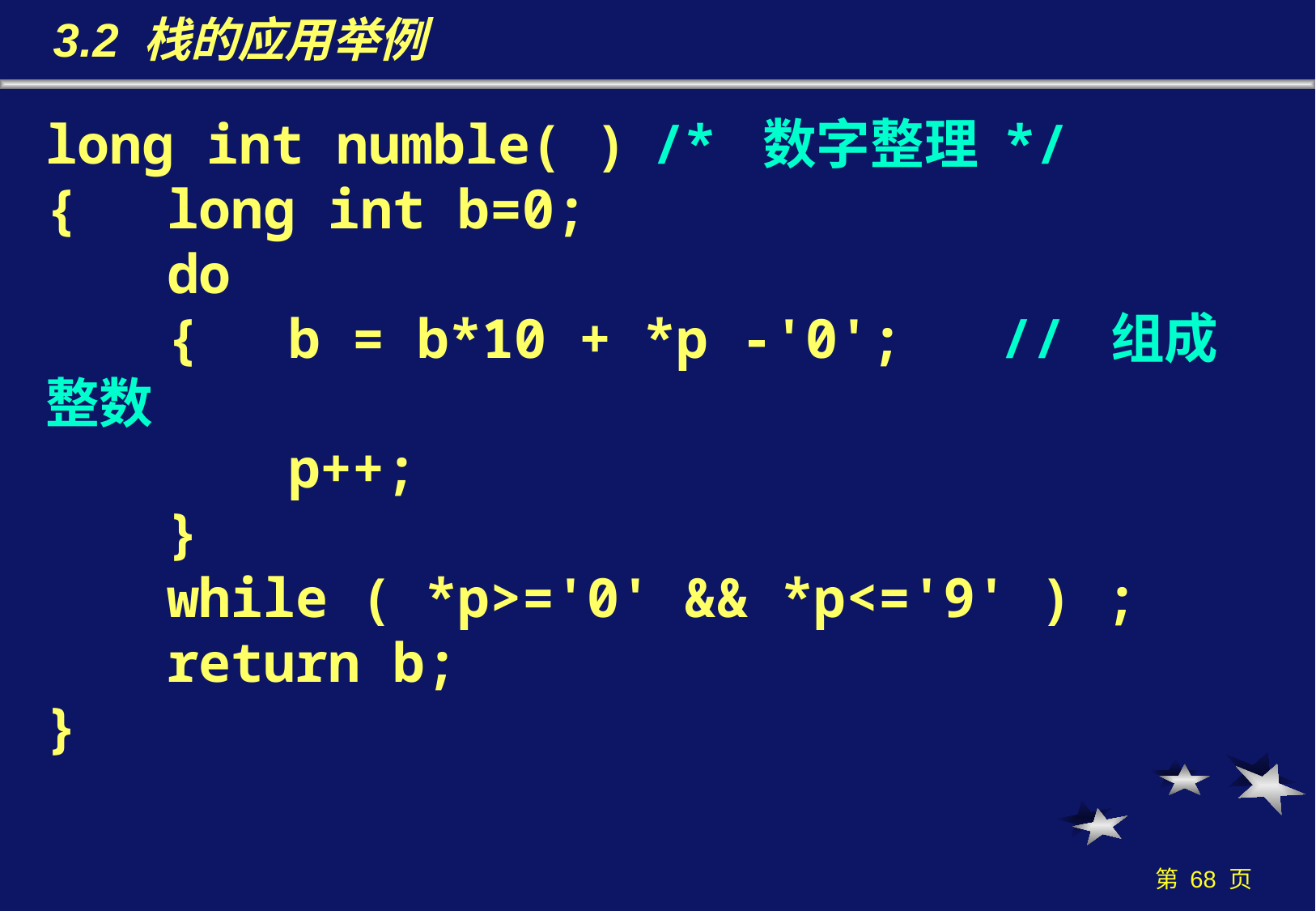

# 3.2 栈的应用举例
long int numble( )	/* 数字整理 */
{	long int b=0;
	do
	{	b = b*10 + *p -'0';   // 组成整数
		p++;
	}
	while ( *p>='0' && *p<='9' ) ;
	return b;
}